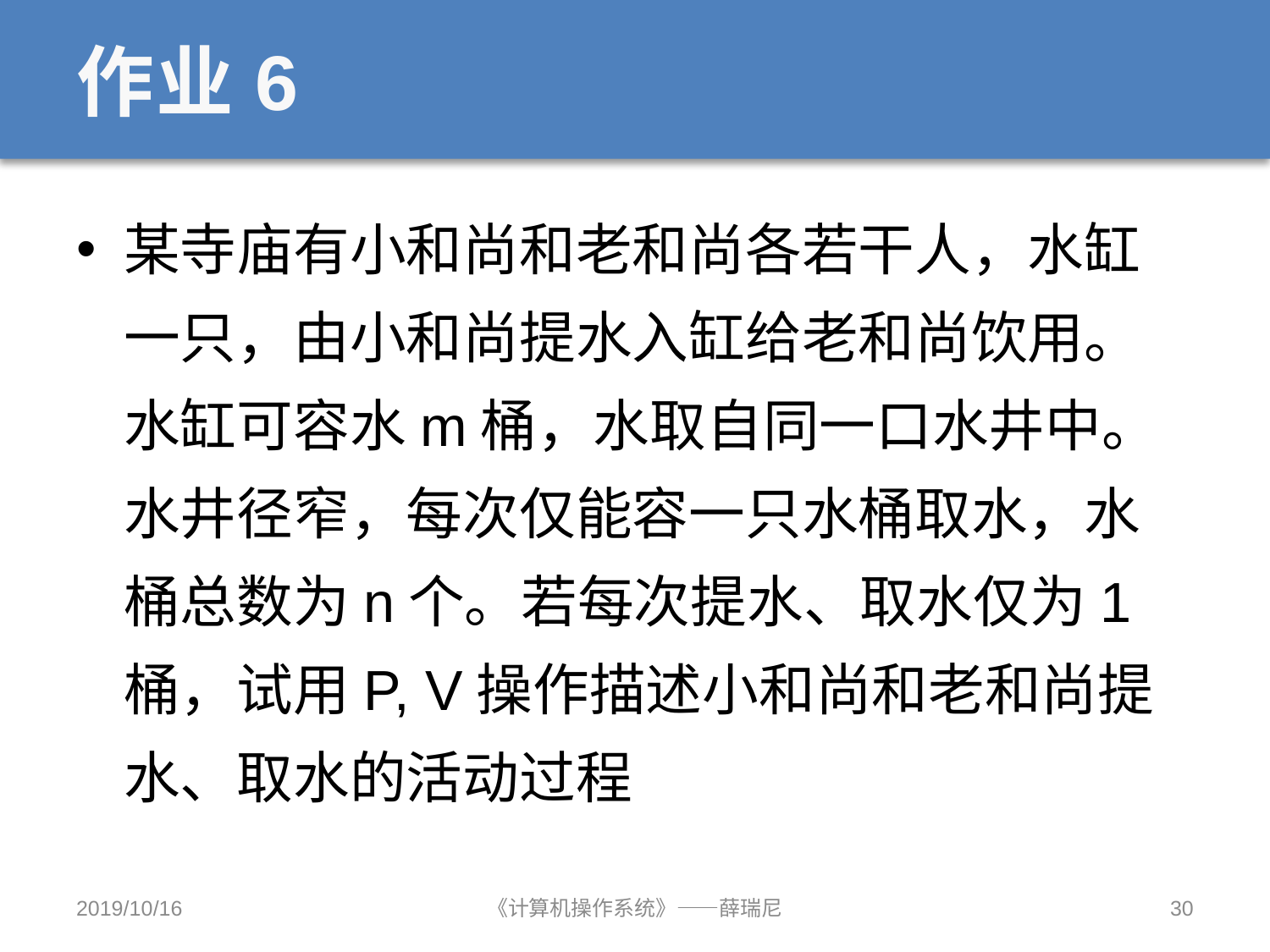

# 作业6
某寺庙有小和尚和老和尚各若干人，水缸一只，由小和尚提水入缸给老和尚饮用。水缸可容水m桶，水取自同一口水井中。水井径窄，每次仅能容一只水桶取水，水桶总数为n个。若每次提水、取水仅为1桶，试用P, V操作描述小和尚和老和尚提水、取水的活动过程
2019/10/16
《计算机操作系统》——薛瑞尼
30